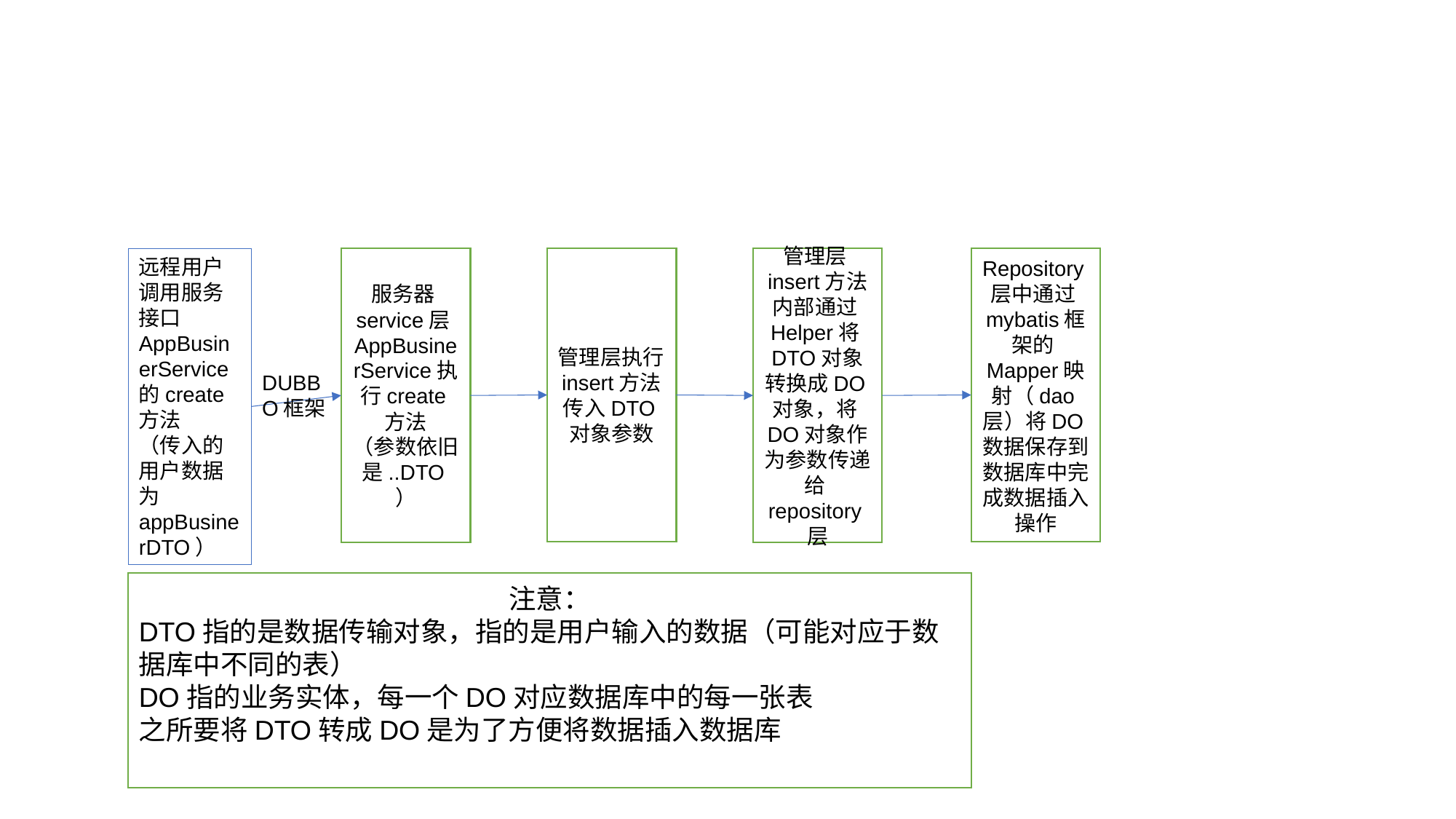

管理层执行insert方法传入DTO对象参数
Repository层中通过mybatis框架的Mapper映射（dao层）将DO数据保存到数据库中完成数据插入操作
远程用户调用服务接口
AppBusinerService的create方法
（传入的用户数据为appBusinerDTO）
服务器service层AppBusinerService执行create方法
（参数依旧是..DTO）
管理层insert方法内部通过Helper将DTO对象转换成DO对象，将DO对象作为参数传递给repository层
DUBBO框架
注意：
DTO指的是数据传输对象，指的是用户输入的数据（可能对应于数据库中不同的表）
DO指的业务实体，每一个DO对应数据库中的每一张表
之所要将DTO转成DO是为了方便将数据插入数据库